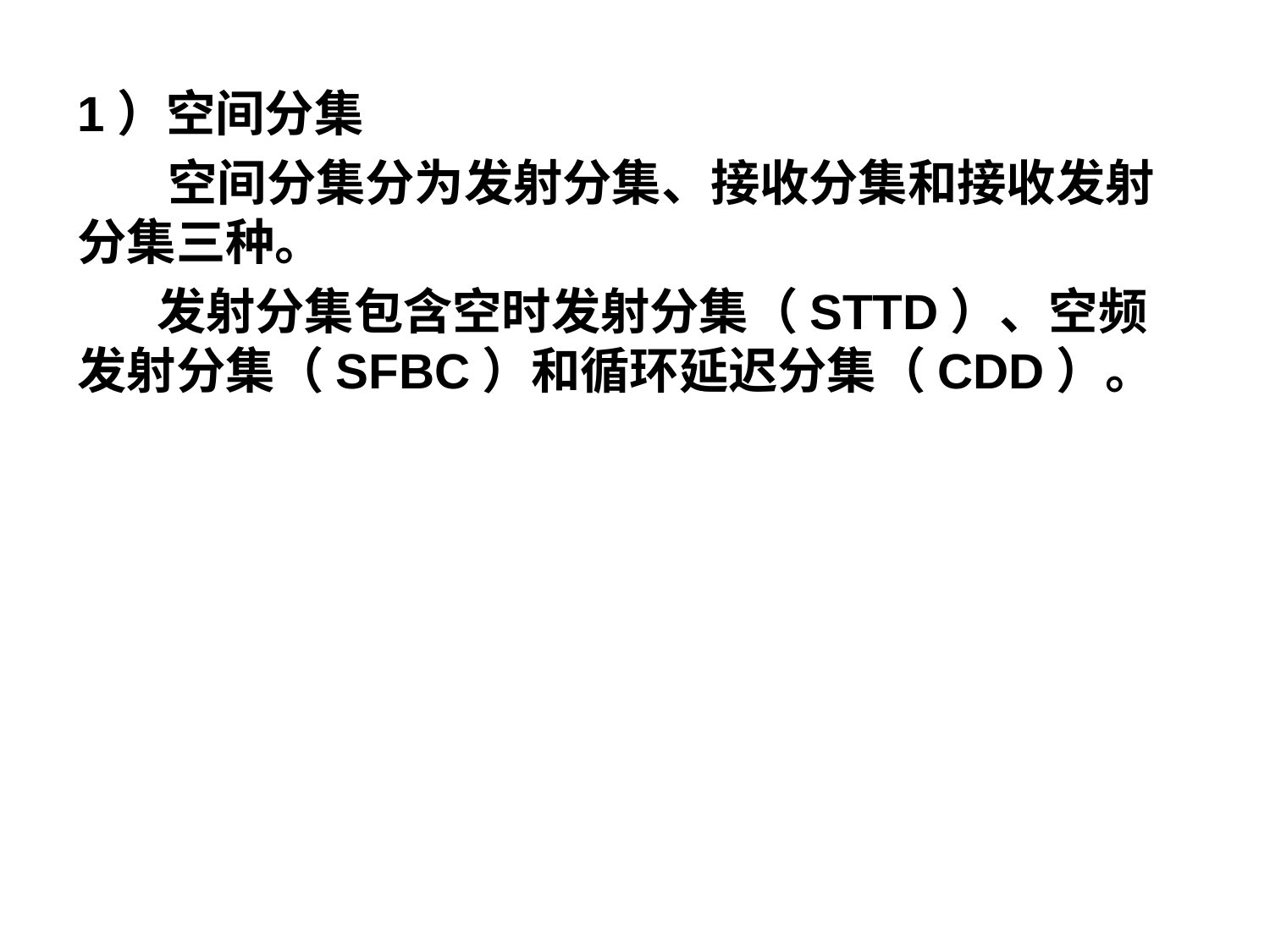

1）空间分集
       空间分集分为发射分集、接收分集和接收发射分集三种。
      发射分集包含空时发射分集（STTD）、空频发射分集（SFBC）和循环延迟分集（CDD）。